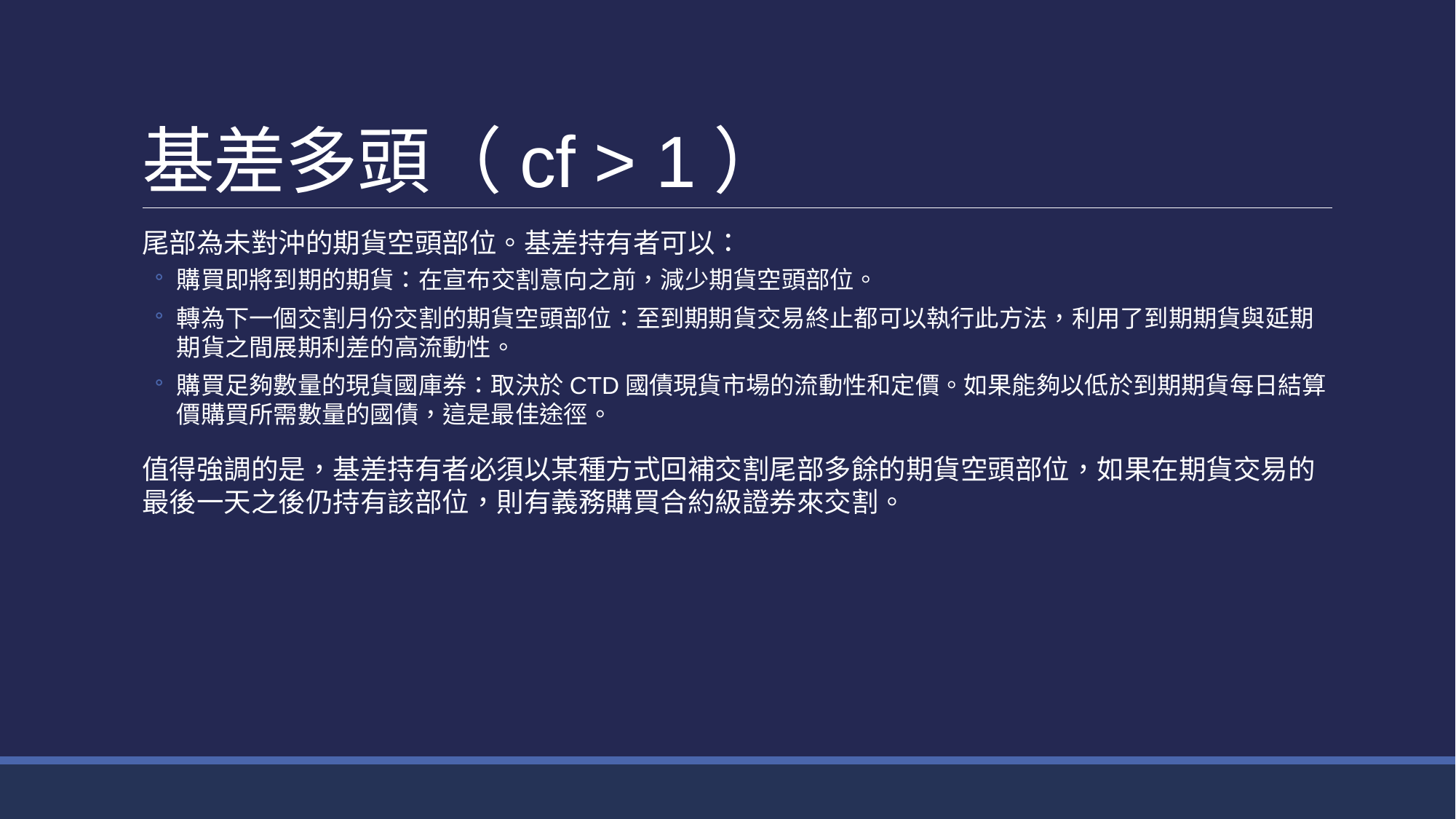

# 基差多頭（cf > 1）
尾部為未對沖的期貨空頭部位。基差持有者可以：
購買即將到期的期貨：在宣布交割意向之前，減少期貨空頭部位。
轉為下一個交割月份交割的期貨空頭部位：至到期期貨交易終止都可以執行此方法，利用了到期期貨與延期期貨之間展期利差的高流動性。
購買足夠數量的現貨國庫券：取決於CTD國債現貨市場的流動性和定價。如果能夠以低於到期期貨每日結算價購買所需數量的國債，這是最佳途徑。
值得強調的是，基差持有者必須以某種方式回補交割尾部多餘的期貨空頭部位，如果在期貨交易的最後一天之後仍持有該部位，則有義務購買合約級證券來交割。